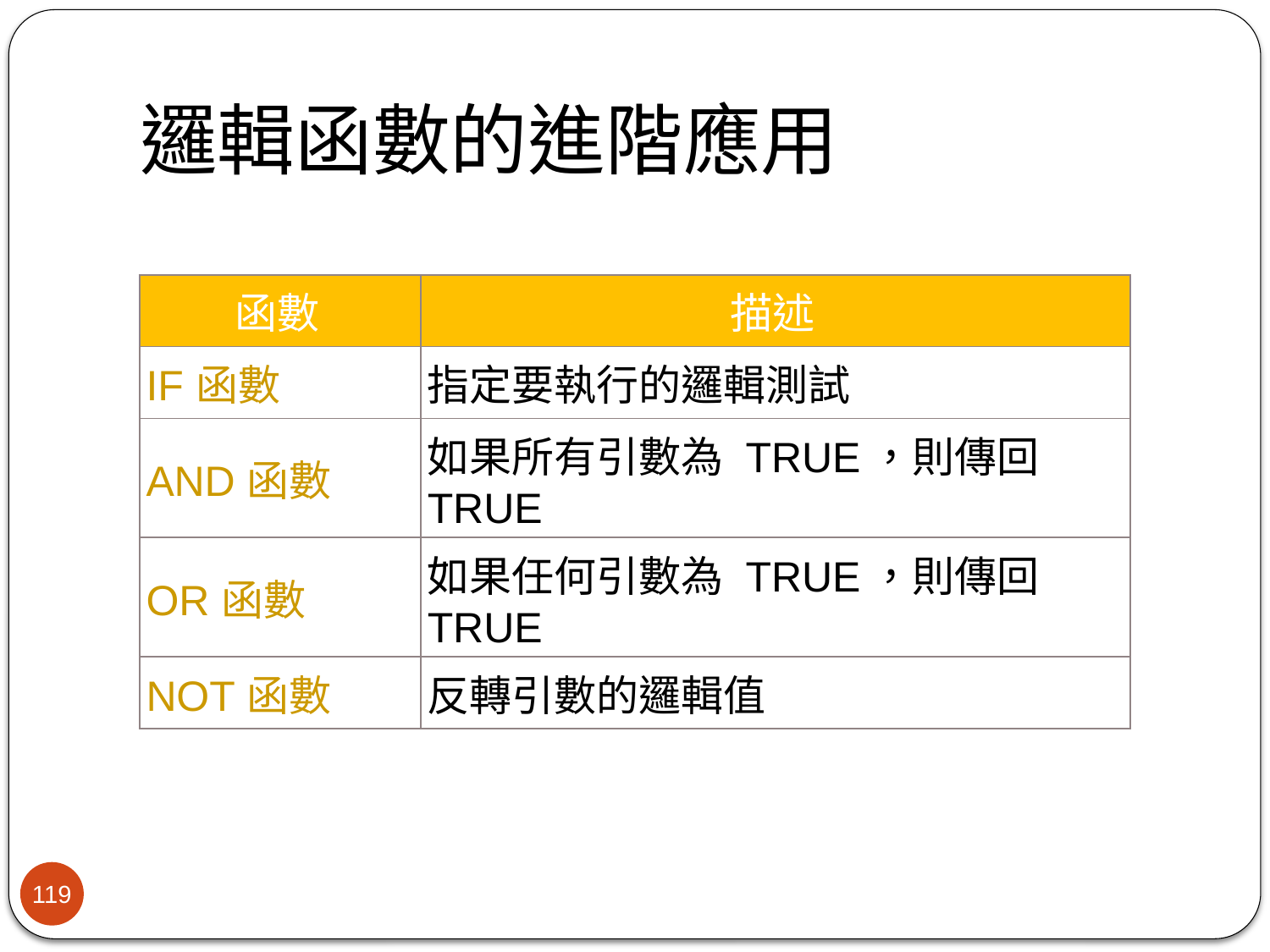

# 邏輯函數的進階應用
| 函數 | 描述 |
| --- | --- |
| IF 函數 | 指定要執行的邏輯測試 |
| AND 函數 | 如果所有引數為 TRUE，則傳回 TRUE |
| OR 函數 | 如果任何引數為 TRUE，則傳回 TRUE |
| NOT 函數 | 反轉引數的邏輯值 |
119